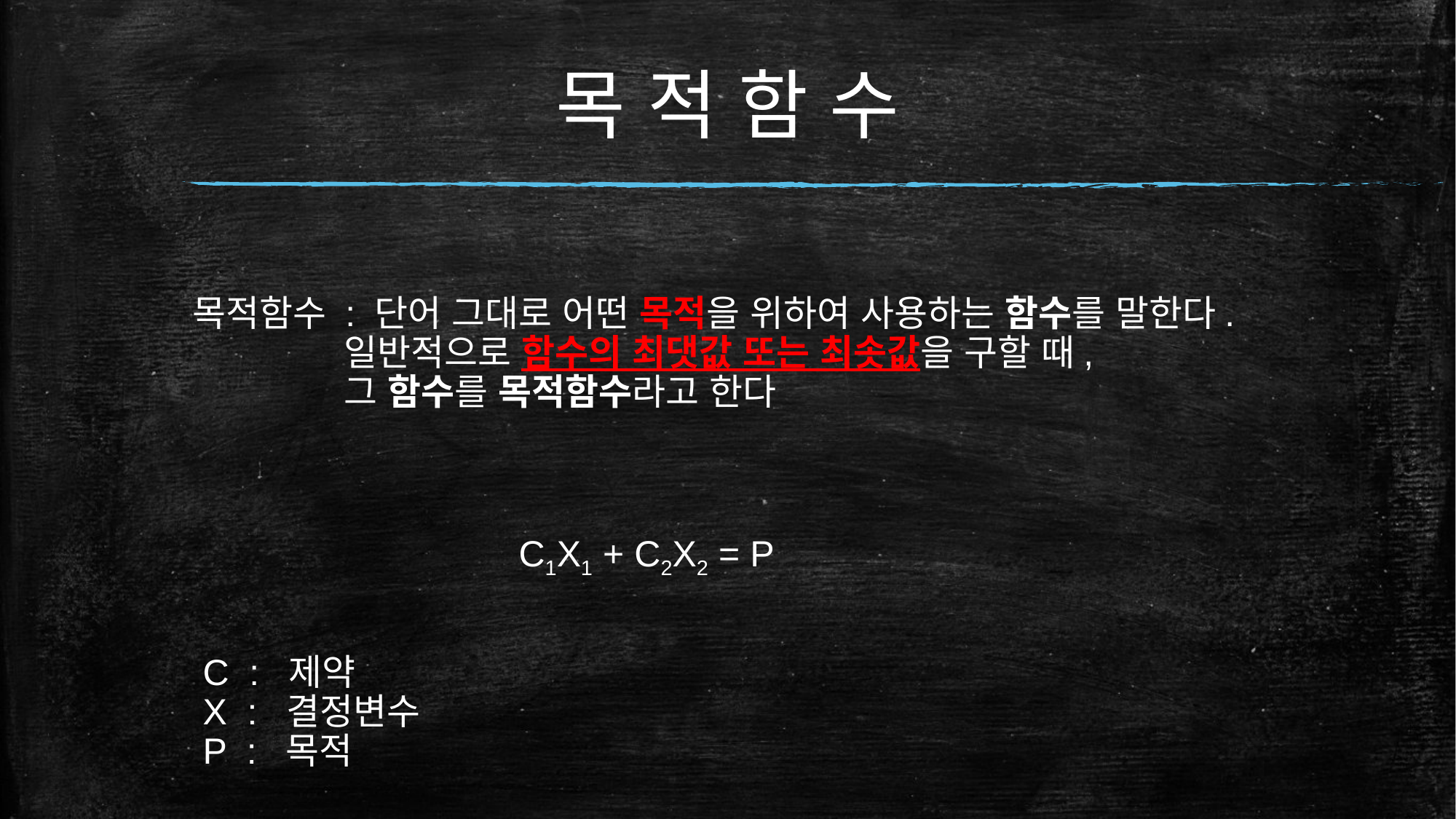

# 목 적 함 수

목적함수 : 단어 그대로 어떤 목적을 위하여 사용하는 함수를 말한다.
              일반적으로 함수의 최댓값 또는 최솟값을 구할 때,
              그 함수를 목적함수라고 한다

                                C1X1 + C2X2 = P

 C  :  제약
 X  :  결정변수
 P  :  목적